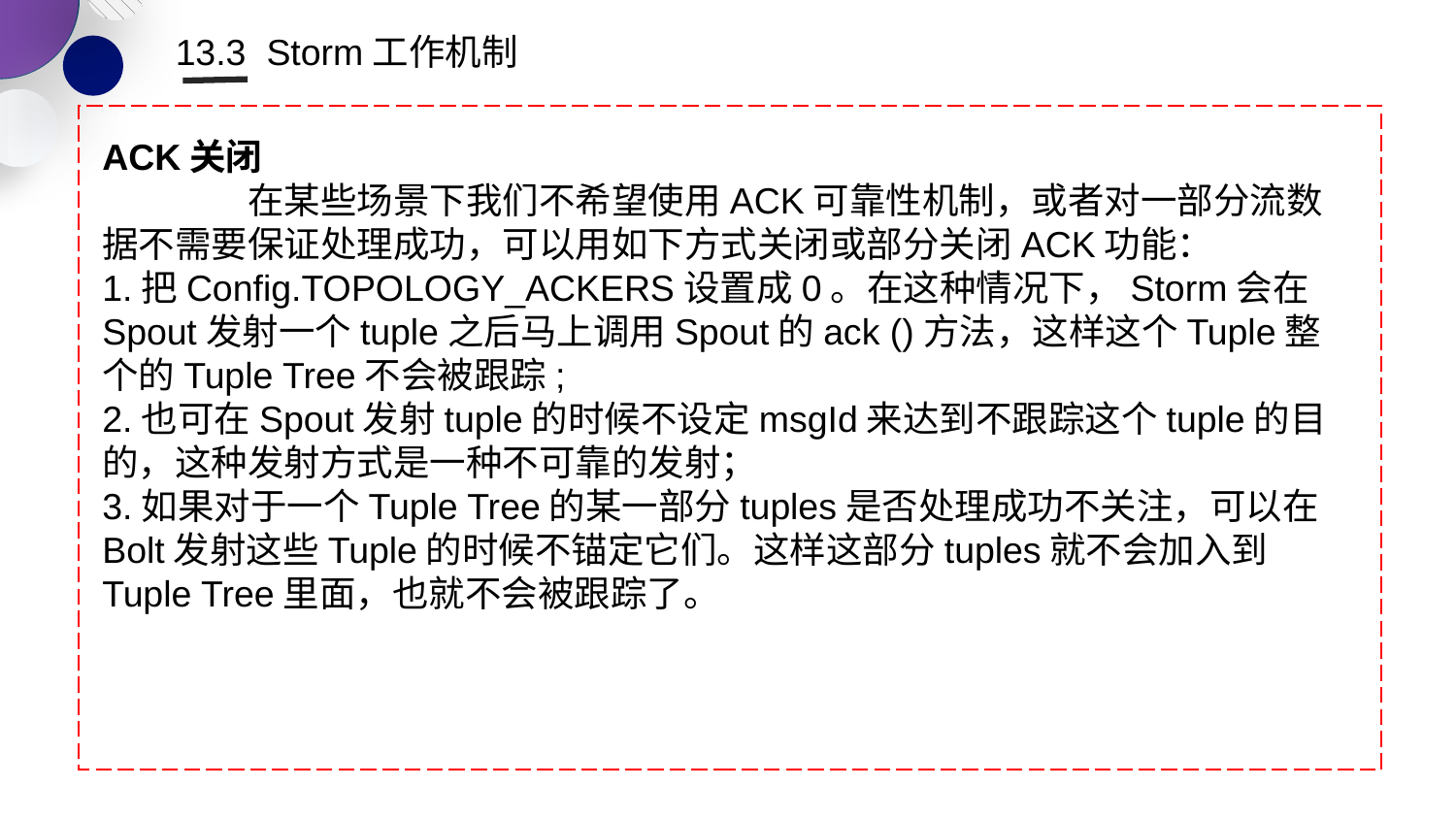

13.3  Storm工作机制

ACK关闭
	在某些场景下我们不希望使用ACK可靠性机制，或者对一部分流数据不需要保证处理成功，可以用如下方式关闭或部分关闭ACK功能：
1.把Config.TOPOLOGY_ACKERS设置成0。在这种情况下，Storm会在Spout发射一个tuple之后马上调用Spout的ack ()方法，这样这个Tuple整个的Tuple Tree不会被跟踪;
2.也可在Spout发射tuple的时候不设定msgId来达到不跟踪这个tuple的目的，这种发射方式是一种不可靠的发射；
3.如果对于一个Tuple Tree的某一部分tuples是否处理成功不关注，可以在Bolt发射这些Tuple的时候不锚定它们。这样这部分tuples就不会加入到Tuple Tree里面，也就不会被跟踪了。